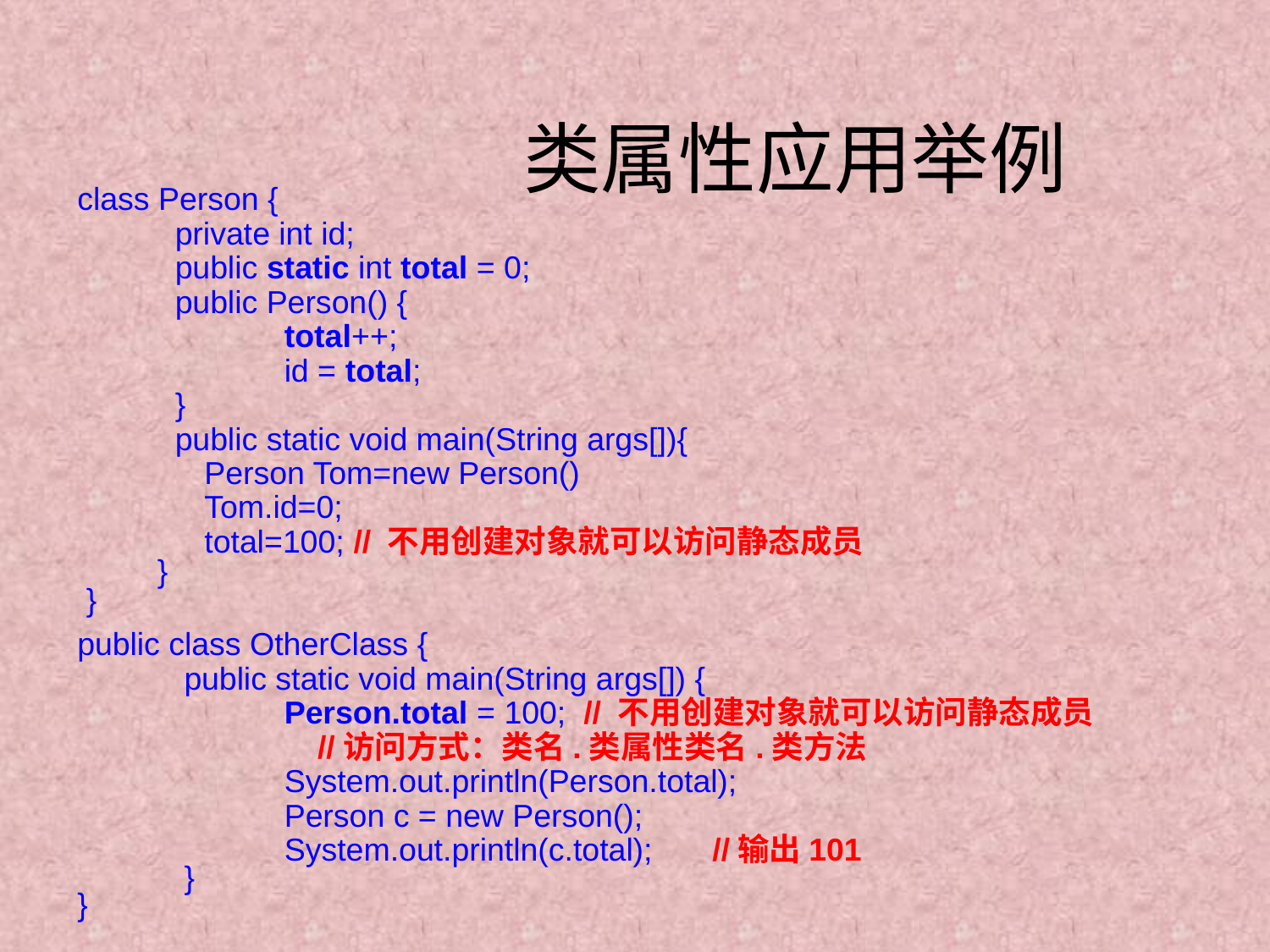

# 类属性应用举例
class Person {
           private int id;
           public static int total = 0;
           public Person() {
 	         total++;
 	         id = total;
           }
           public static void main(String args[]){
         	Person Tom=new Person()
	Tom.id=0;
	total=100; // 不用创建对象就可以访问静态成员
         }
 }

public class OtherClass {
            public static void main(String args[]) {
 	         Person.total = 100;  // 不用创建对象就可以访问静态成员
                           //访问方式：类名.类属性类名.类方法
	         System.out.println(Person.total);
	         Person c = new Person();
	         System.out.println(c.total);	//输出101
            }
}